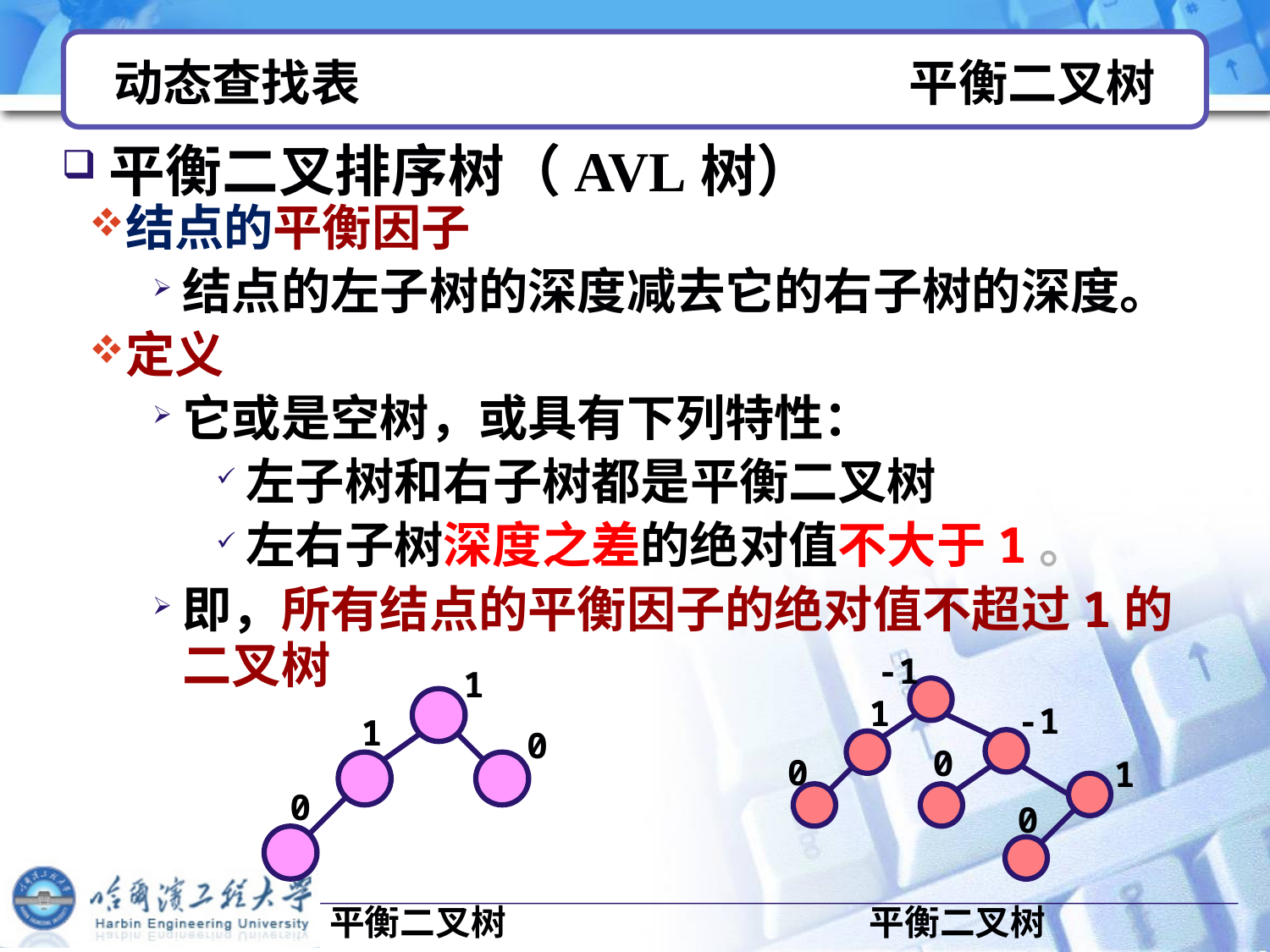

# 动态查找表                                                 平衡二叉树
平衡二叉排序树（AVL树）
结点的平衡因子
结点的左子树的深度减去它的右子树的深度。
定义
它或是空树，或具有下列特性：
左子树和右子树都是平衡二叉树
左右子树深度之差的绝对值不大于1。
即，所有结点的平衡因子的绝对值不超过1的二叉树
-1
1

1

-1
1
0
0
0
1
0
0
平衡二叉树
平衡二叉树